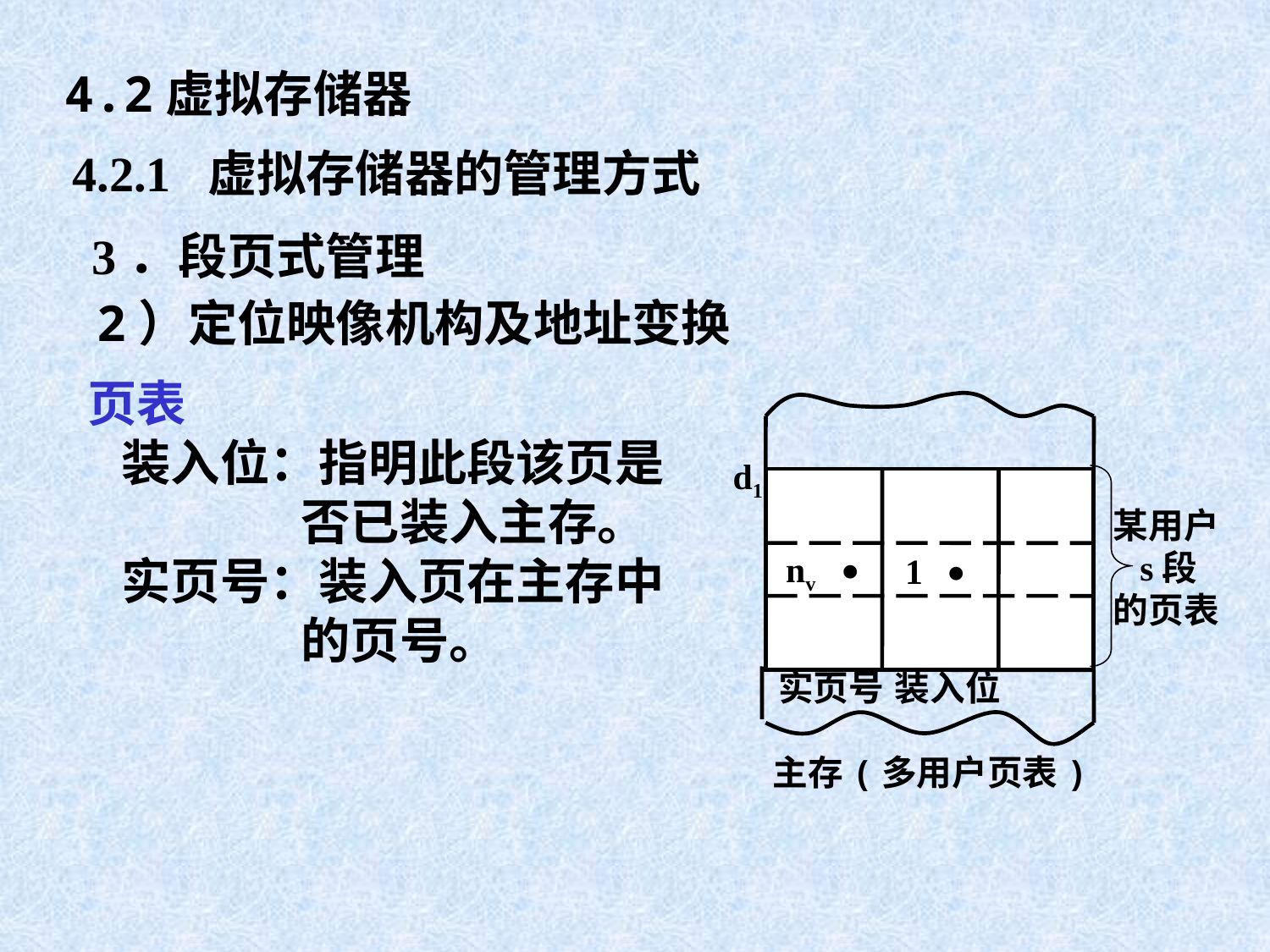

4.2虚拟存储器
4.2.1  虚拟存储器的管理方式
3．段页式管理
2）定位映像机构及地址变换

页表
  装入位：指明此段该页是
                  否已装入主存。
  实页号：装入页在主存中
                  的页号。

d1

某用户
   s段
的页表
•
•
nv

1

实页号
装入位

主存(多用户页表)